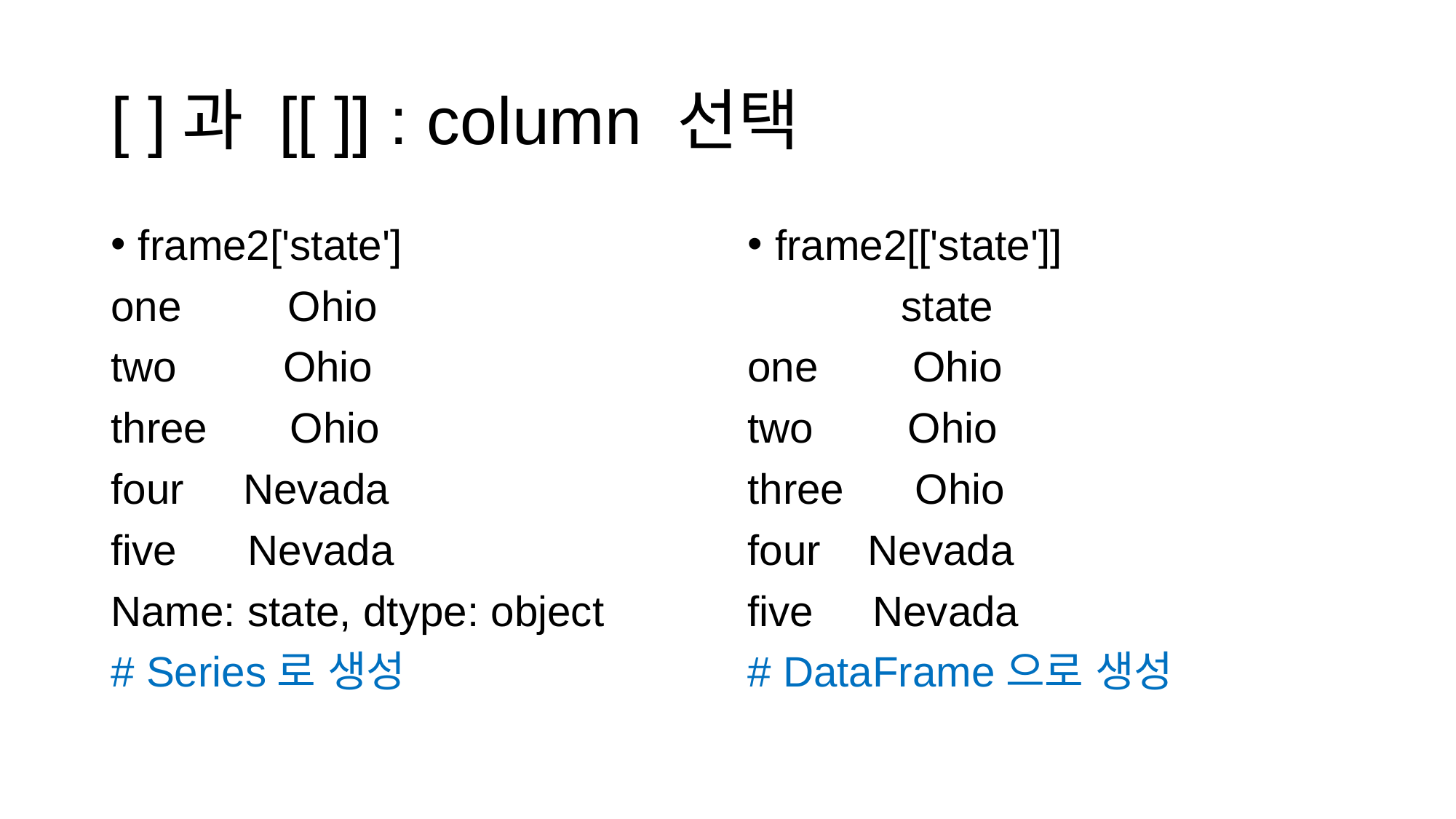

# [ ]과 [[ ]] : column 선택
frame2['state']
one         Ohio
two         Ohio
three       Ohio
four     Nevada
five      Nevada
Name: state, dtype: object
# Series로 생성
frame2[['state']]
             state
one        Ohio
two        Ohio
three      Ohio
four    Nevada
five     Nevada
# DataFrame으로 생성